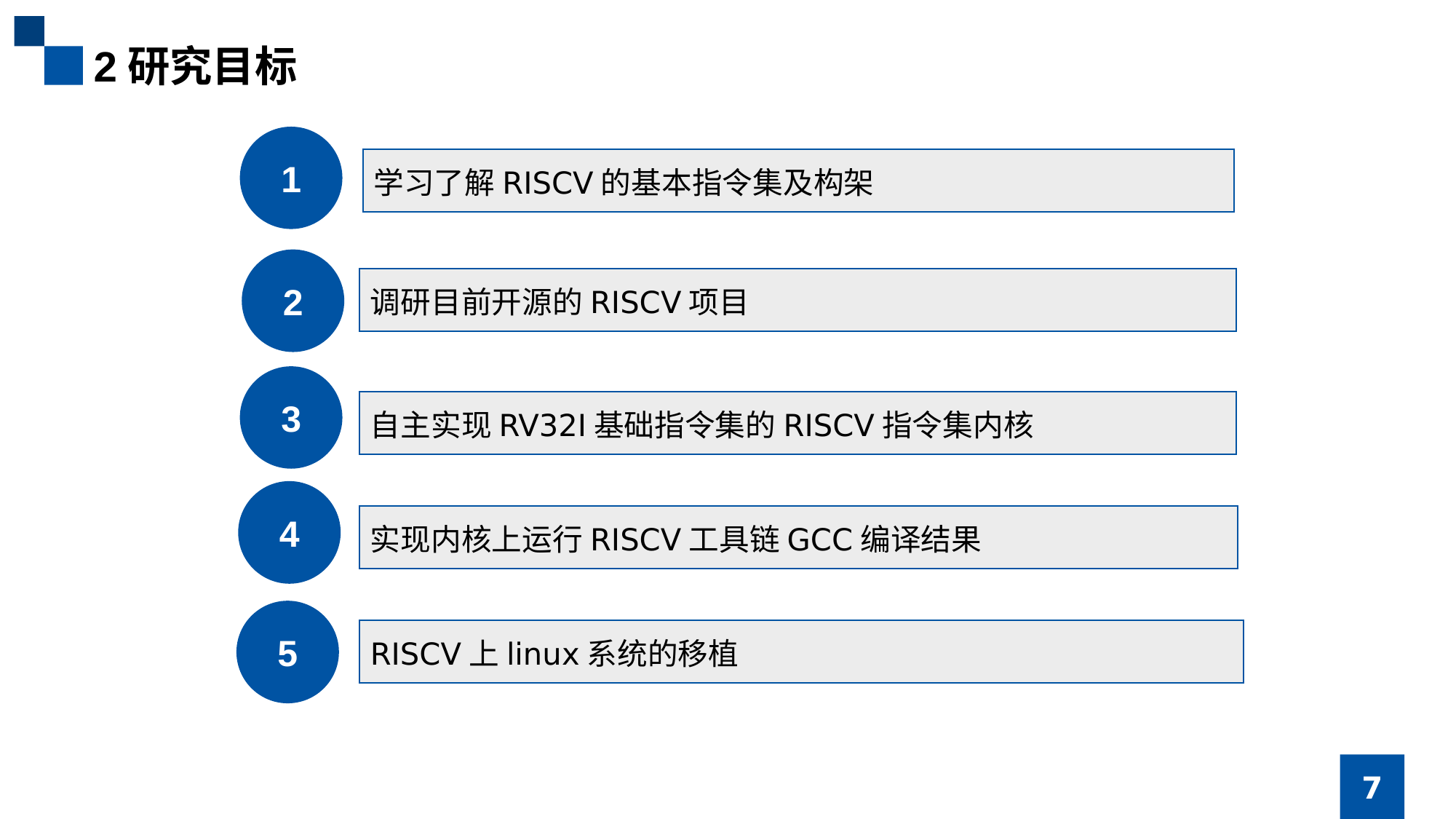

2研究目标
1

学习了解RISCV的基本指令集及构架
2

调研目前开源的RISCV项目
3

自主实现RV32I基础指令集的RISCV指令集内核
4

实现内核上运行RISCV工具链GCC编译结果
5

RISCV上linux系统的移植
7